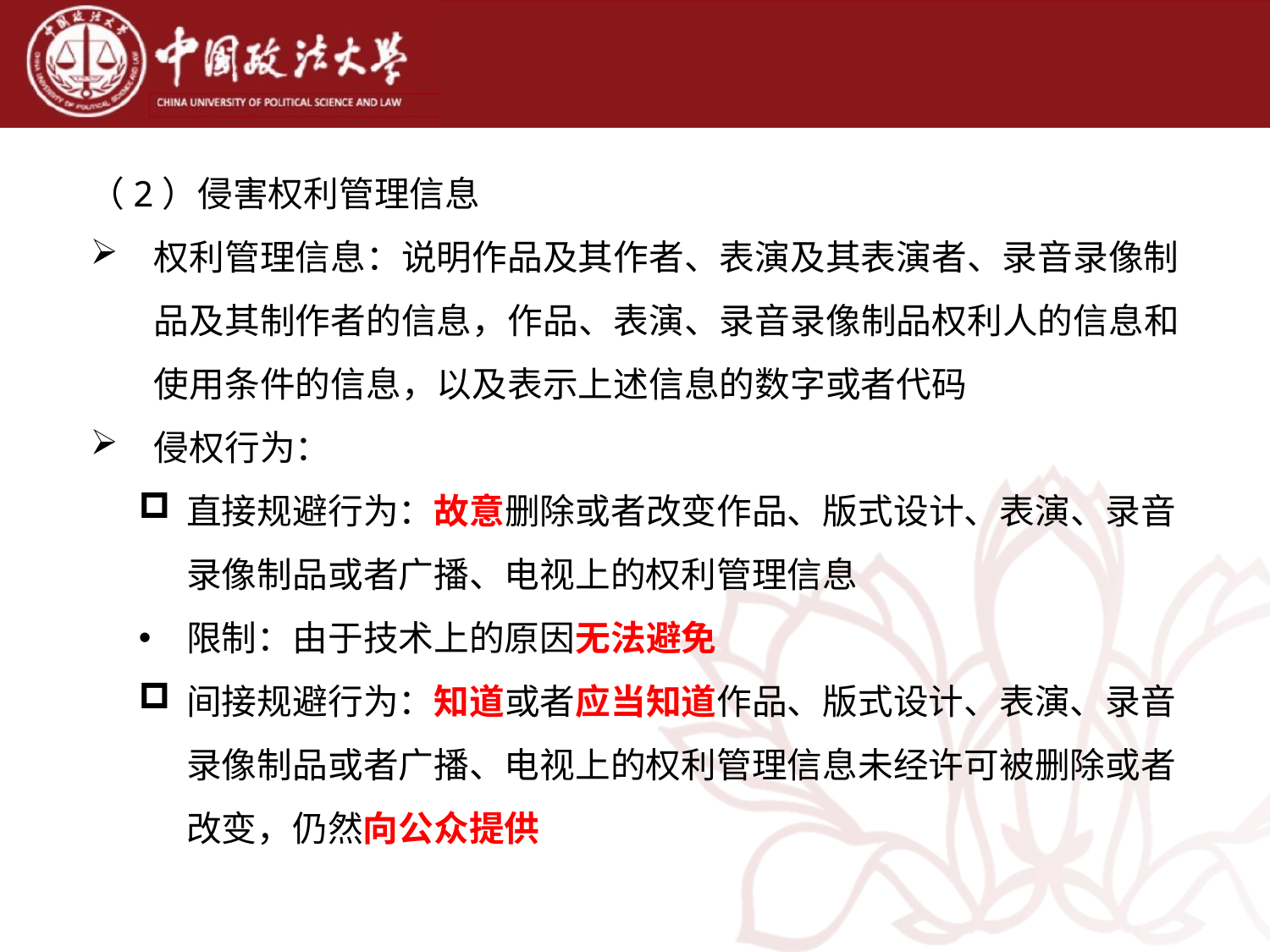

（2）侵害权利管理信息
权利管理信息：说明作品及其作者、表演及其表演者、录音录像制品及其制作者的信息，作品、表演、录音录像制品权利人的信息和使用条件的信息，以及表示上述信息的数字或者代码
侵权行为：
直接规避行为：故意删除或者改变作品、版式设计、表演、录音录像制品或者广播、电视上的权利管理信息
限制：由于技术上的原因无法避免
间接规避行为：知道或者应当知道作品、版式设计、表演、录音录像制品或者广播、电视上的权利管理信息未经许可被删除或者改变，仍然向公众提供